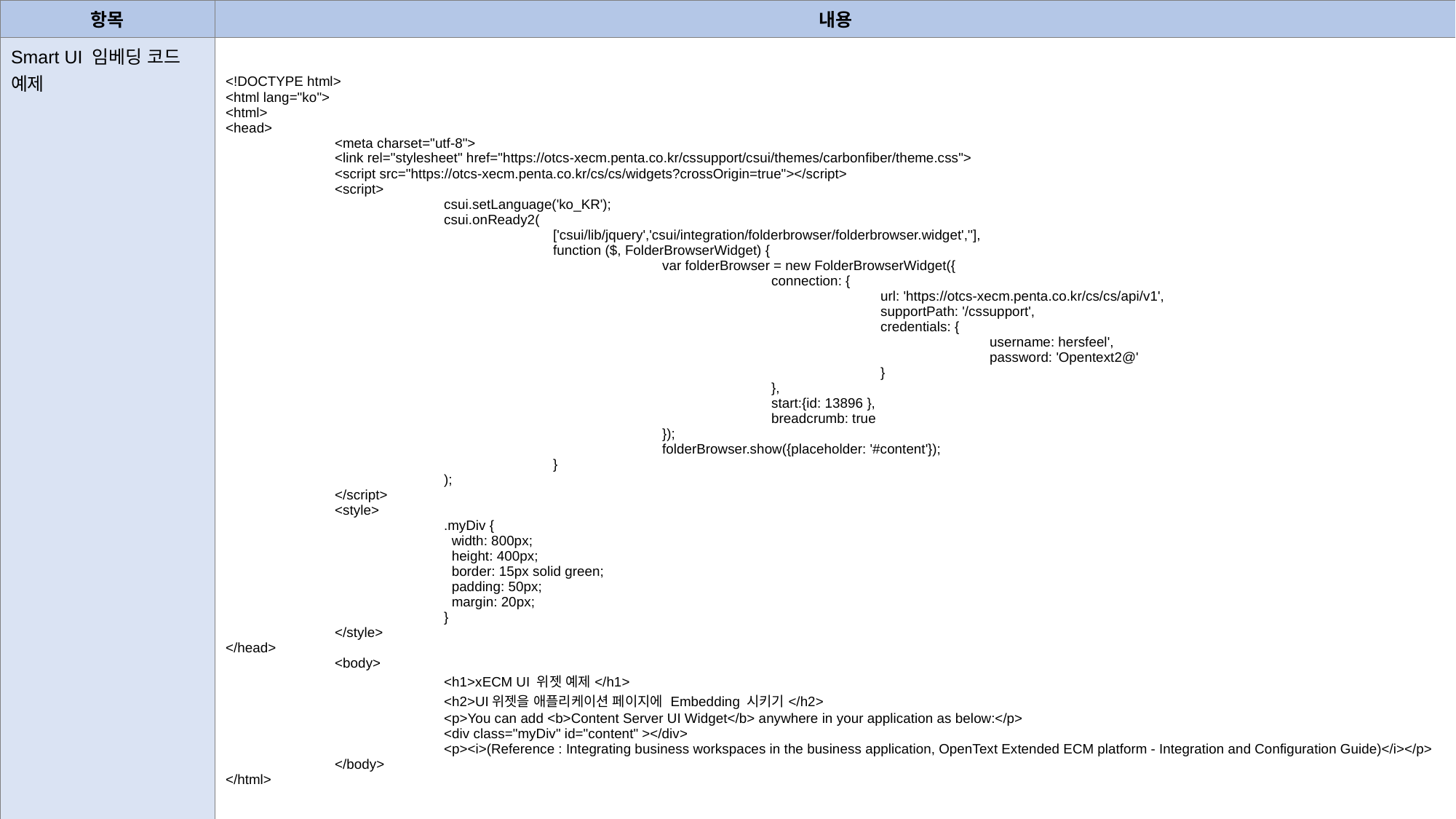

| 항목 | 내용 |
| --- | --- |
| Smart UI 임베딩 코드 예제 | <!DOCTYPE html> <html lang="ko"> <html> <head> <meta charset="utf-8"> <link rel="stylesheet" href="https://otcs-xecm.penta.co.kr/cssupport/csui/themes/carbonfiber/theme.css"> <script src="https://otcs-xecm.penta.co.kr/cs/cs/widgets?crossOrigin=true"></script> <script> csui.setLanguage('ko\_KR'); csui.onReady2( ['csui/lib/jquery','csui/integration/folderbrowser/folderbrowser.widget',''], function ($, FolderBrowserWidget) { var folderBrowser = new FolderBrowserWidget({ connection: { url: 'https://otcs-xecm.penta.co.kr/cs/cs/api/v1', supportPath: '/cssupport', credentials: { username: hersfeel', password: 'Opentext2@' } }, start:{id: 13896 }, breadcrumb: true }); folderBrowser.show({placeholder: '#content'}); } ); </script> <style> .myDiv { width: 800px; height: 400px; border: 15px solid green; padding: 50px; margin: 20px; } </style> </head> <body> <h1>xECM UI 위젯 예제</h1> <h2>UI위젯을 애플리케이션 페이지에 Embedding 시키기</h2> <p>You can add <b>Content Server UI Widget</b> anywhere in your application as below:</p> <div class="myDiv" id="content" ></div> <p><i>(Reference : Integrating business workspaces in the business application, OpenText Extended ECM platform - Integration and Configuration Guide)</i></p> </body> </html> |